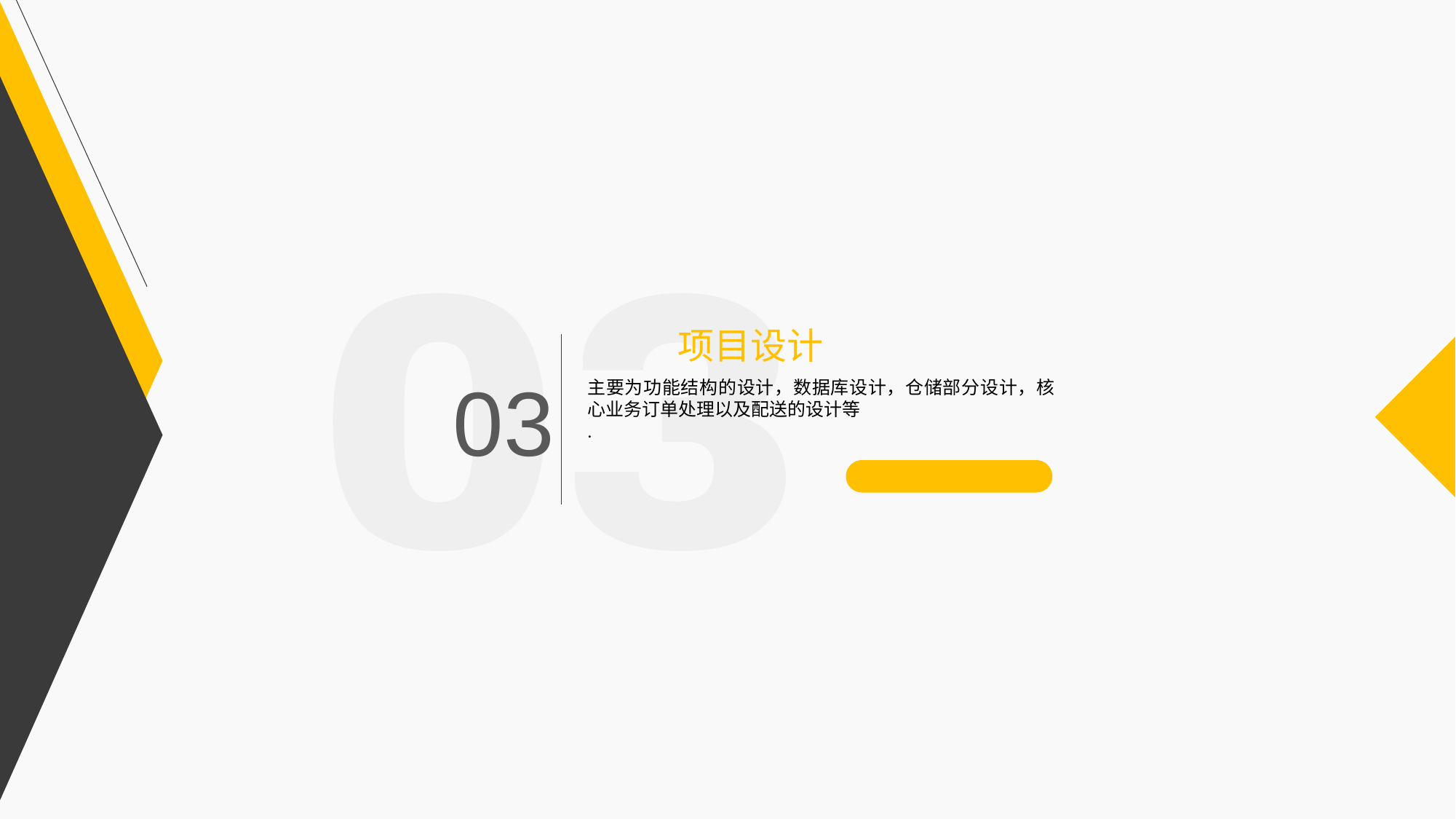

03

项目设计

03

主要为功能结构的设计，数据库设计，仓储部分设计，核心业务订单处理以及配送的设计等
.